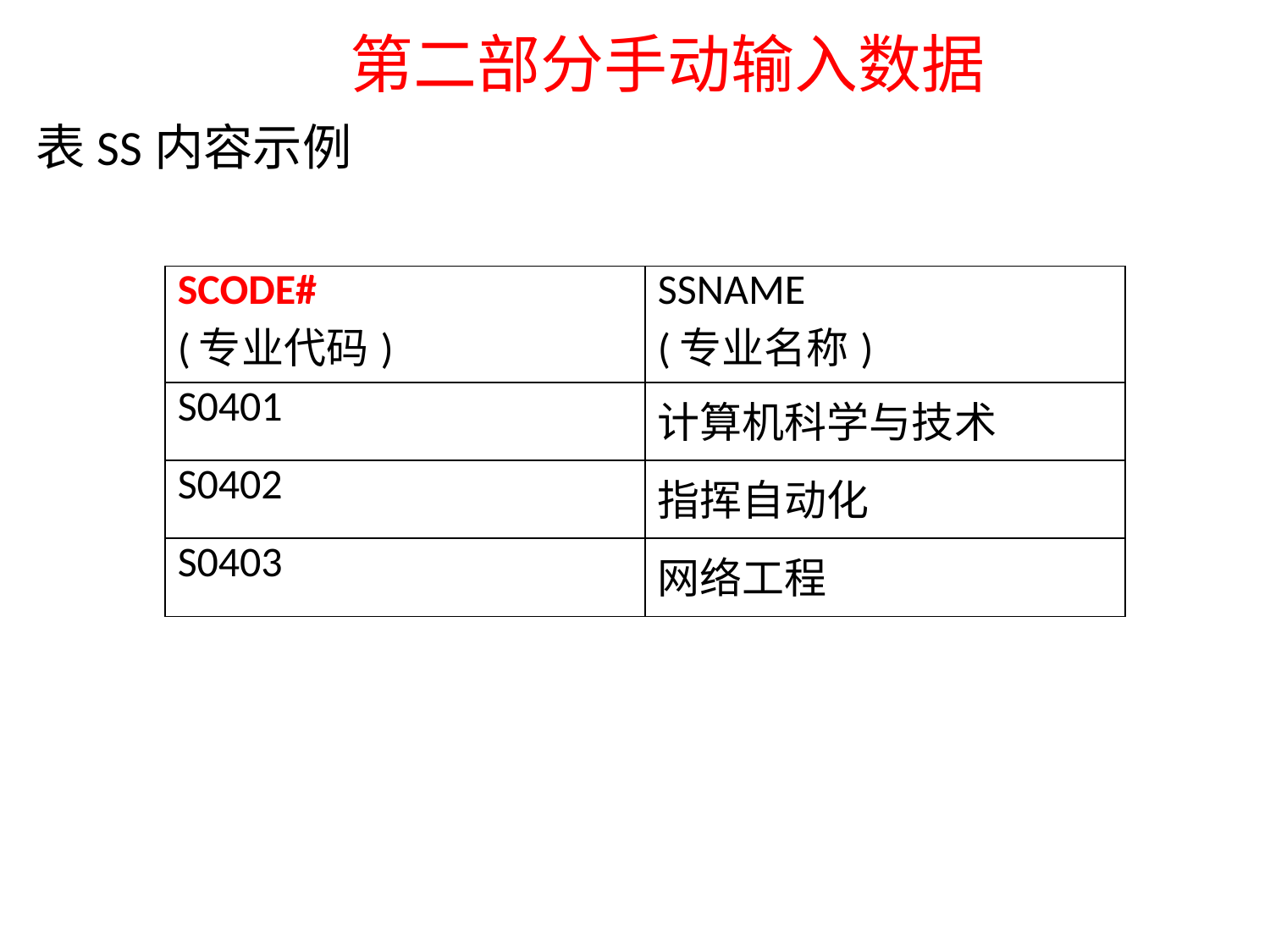

# 第二部分手动输入数据
表SS内容示例
| SCODE# (专业代码) | SSNAME (专业名称) |
| --- | --- |
| S0401 | 计算机科学与技术 |
| S0402 | 指挥自动化 |
| S0403 | 网络工程 |